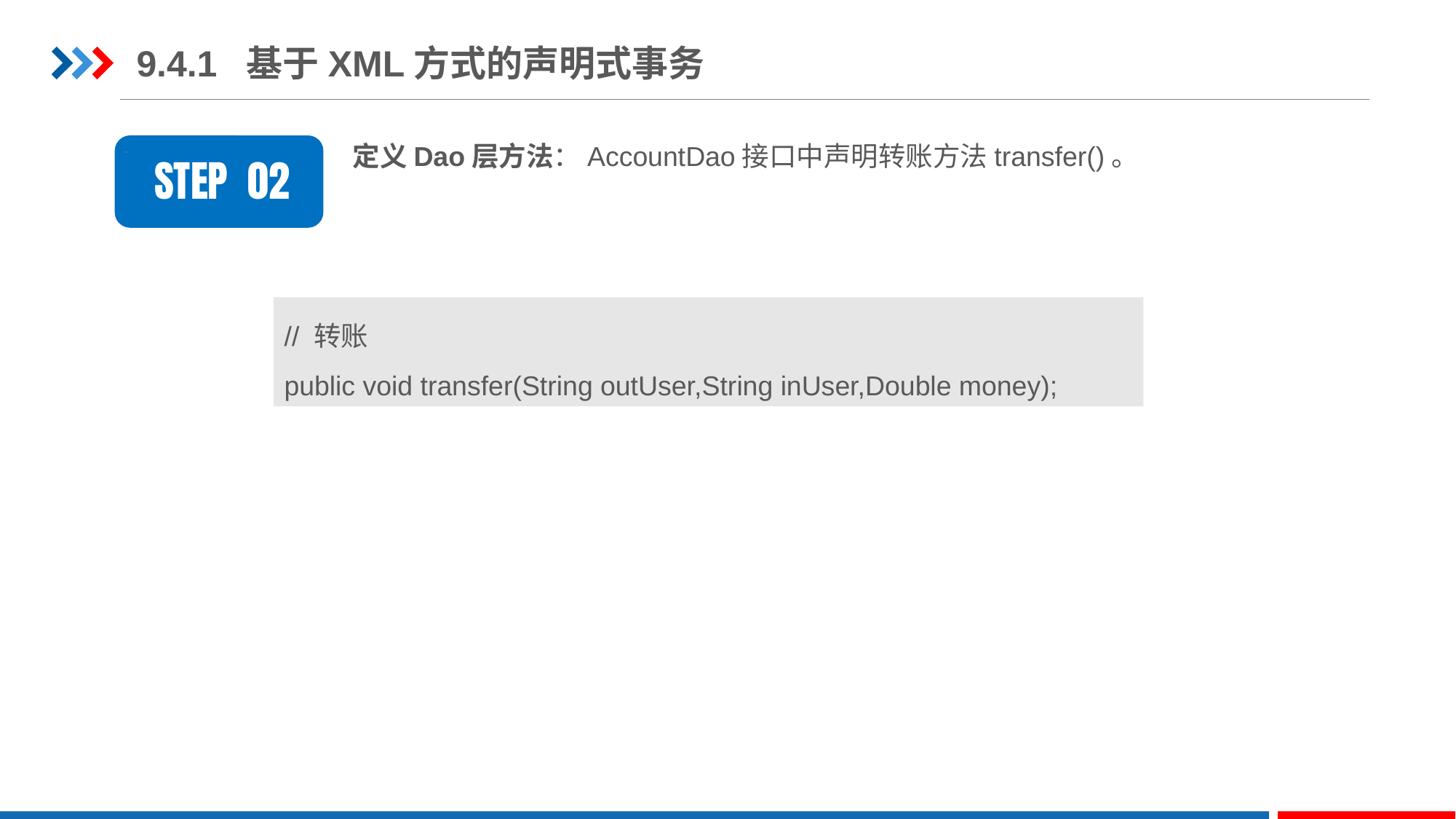

9.4.1  基于XML方式的声明式事务
定义Dao层方法：AccountDao接口中声明转账方法transfer()。

STEP  02
// 转账
public void transfer(String outUser,String inUser,Double money);